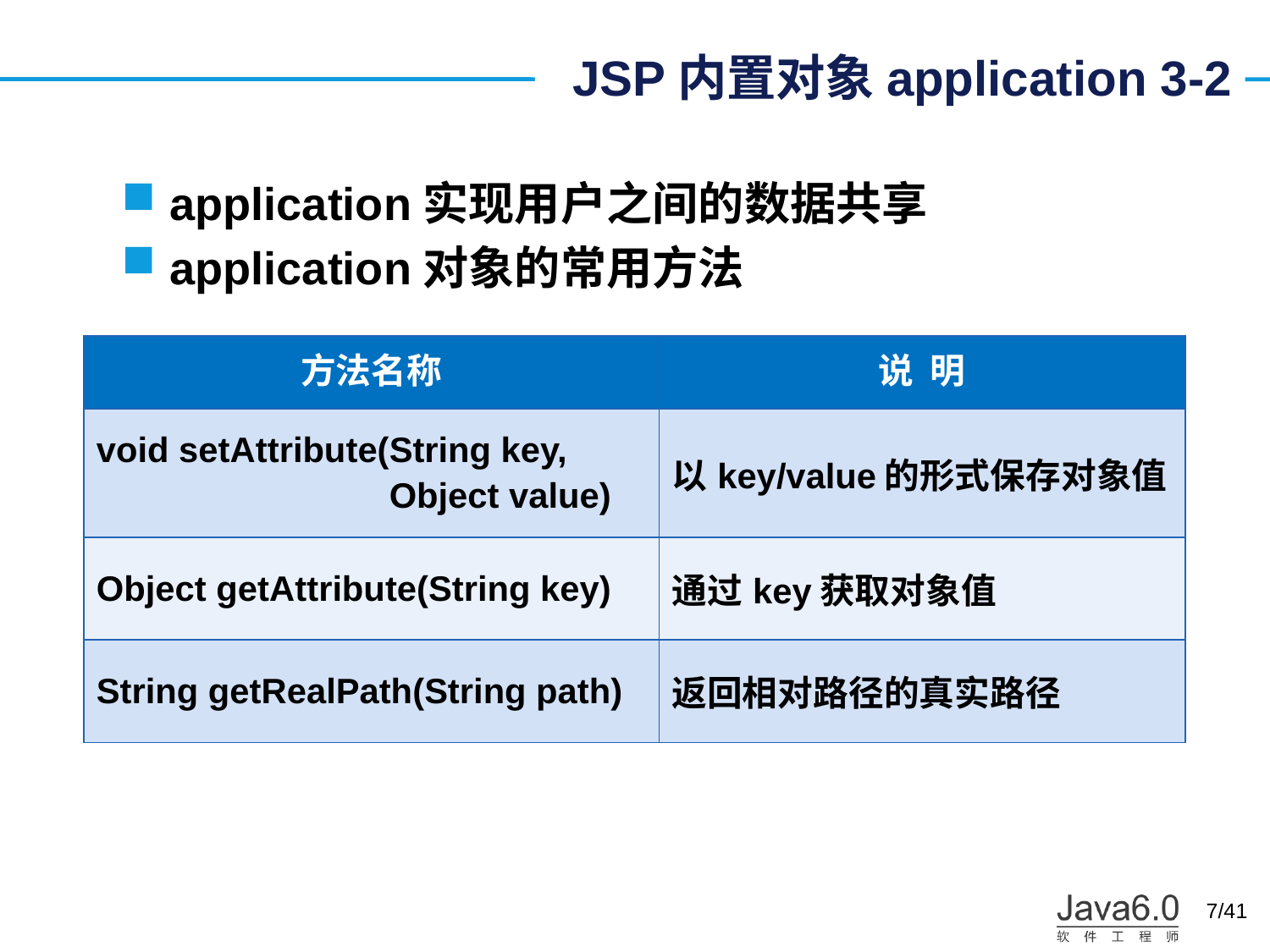

# JSP内置对象application 3-2
application实现用户之间的数据共享
application对象的常用方法
| 方法名称 | 说 明 |
| --- | --- |
| void setAttribute(String key, Object value) | 以key/value的形式保存对象值 |
| Object getAttribute(String key) | 通过key获取对象值 |
| String getRealPath(String path) | 返回相对路径的真实路径 |
7/41